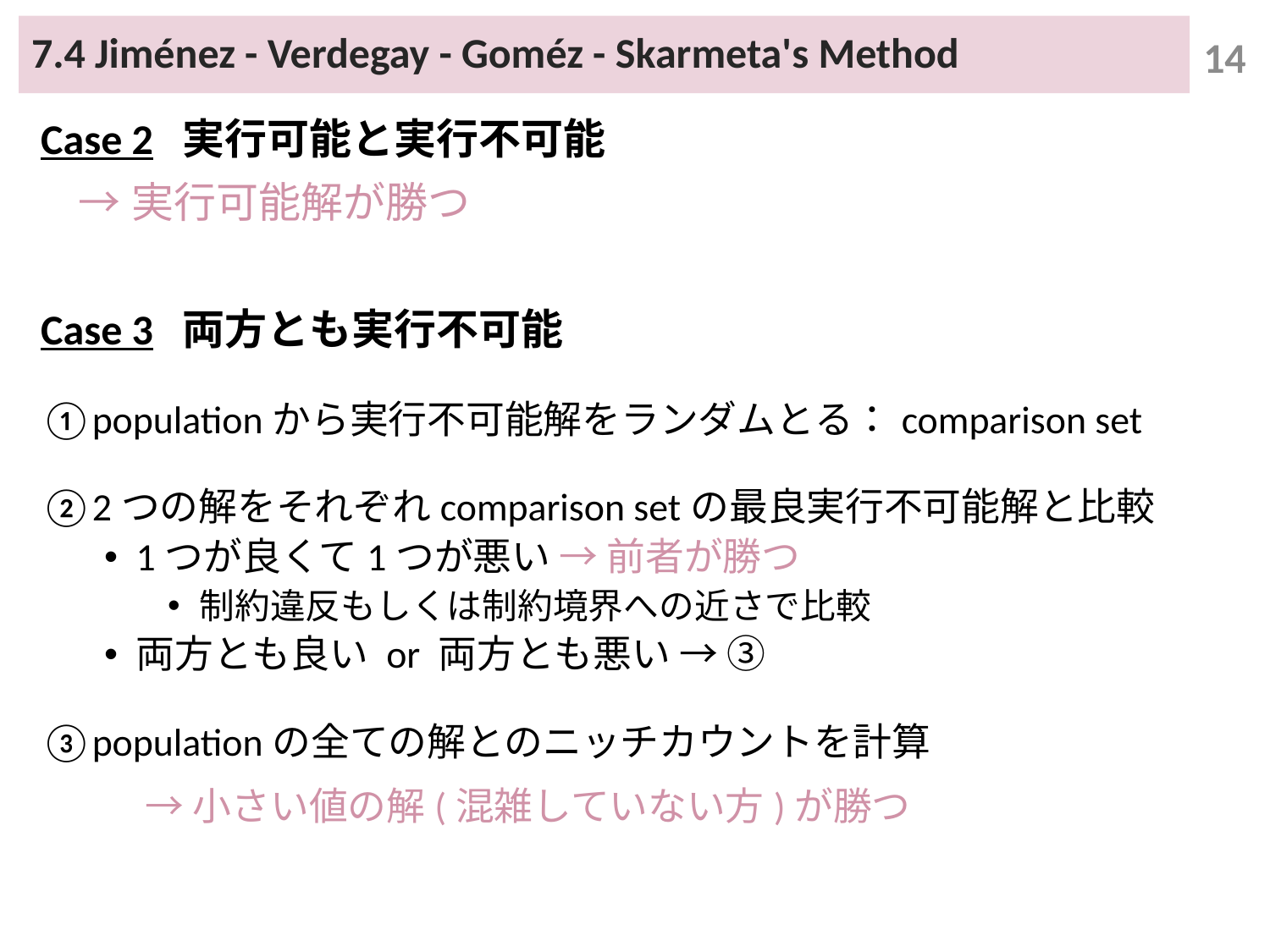

# 7.4 Jiménez - Verdegay - Goméz - Skarmeta's Method
14
Case 2  実行可能と実行不可能
    →実行可能解が勝つ

Case 3  両方とも実行不可能
①populationから実行不可能解をランダムとる：comparison set
②2つの解をそれぞれcomparison setの最良実行不可能解と比較
1つが良くて1つが悪い → 前者が勝つ
制約違反もしくは制約境界への近さで比較
両方とも良い or 両方とも悪い → ③
③populationの全ての解とのニッチカウントを計算
            →小さい値の解(混雑していない方)が勝つ